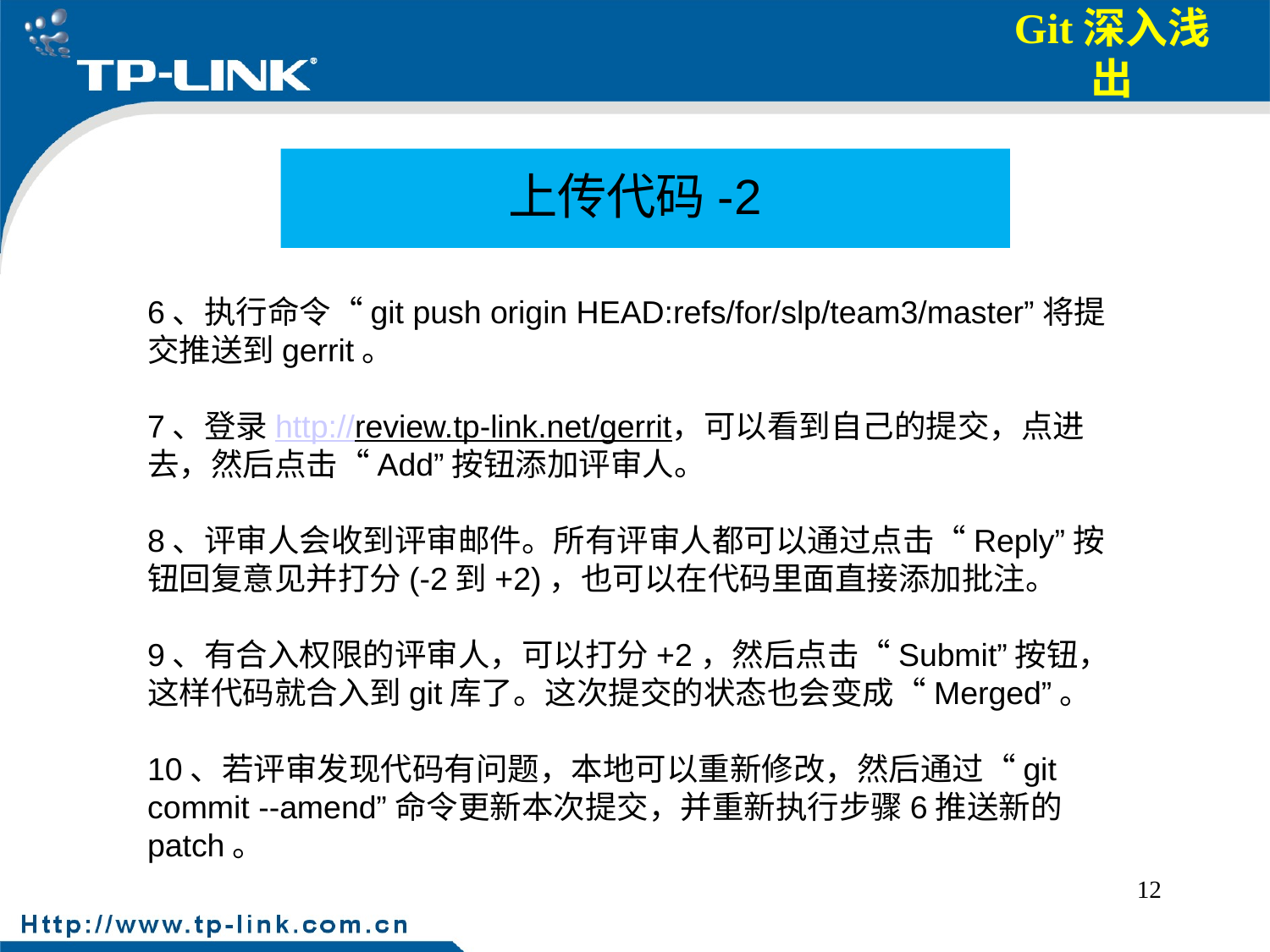

上传代码-2
6、执行命令“git push origin HEAD:refs/for/slp/team3/master”将提交推送到gerrit。

7、登录http://review.tp-link.net/gerrit，可以看到自己的提交，点进去，然后点击“Add”按钮添加评审人。

8、评审人会收到评审邮件。所有评审人都可以通过点击“Reply”按钮回复意见并打分(-2到+2)，也可以在代码里面直接添加批注。

9、有合入权限的评审人，可以打分+2，然后点击“Submit”按钮，这样代码就合入到git库了。这次提交的状态也会变成“Merged”。

10、若评审发现代码有问题，本地可以重新修改，然后通过“git commit --amend”命令更新本次提交，并重新执行步骤6推送新的patch。
12